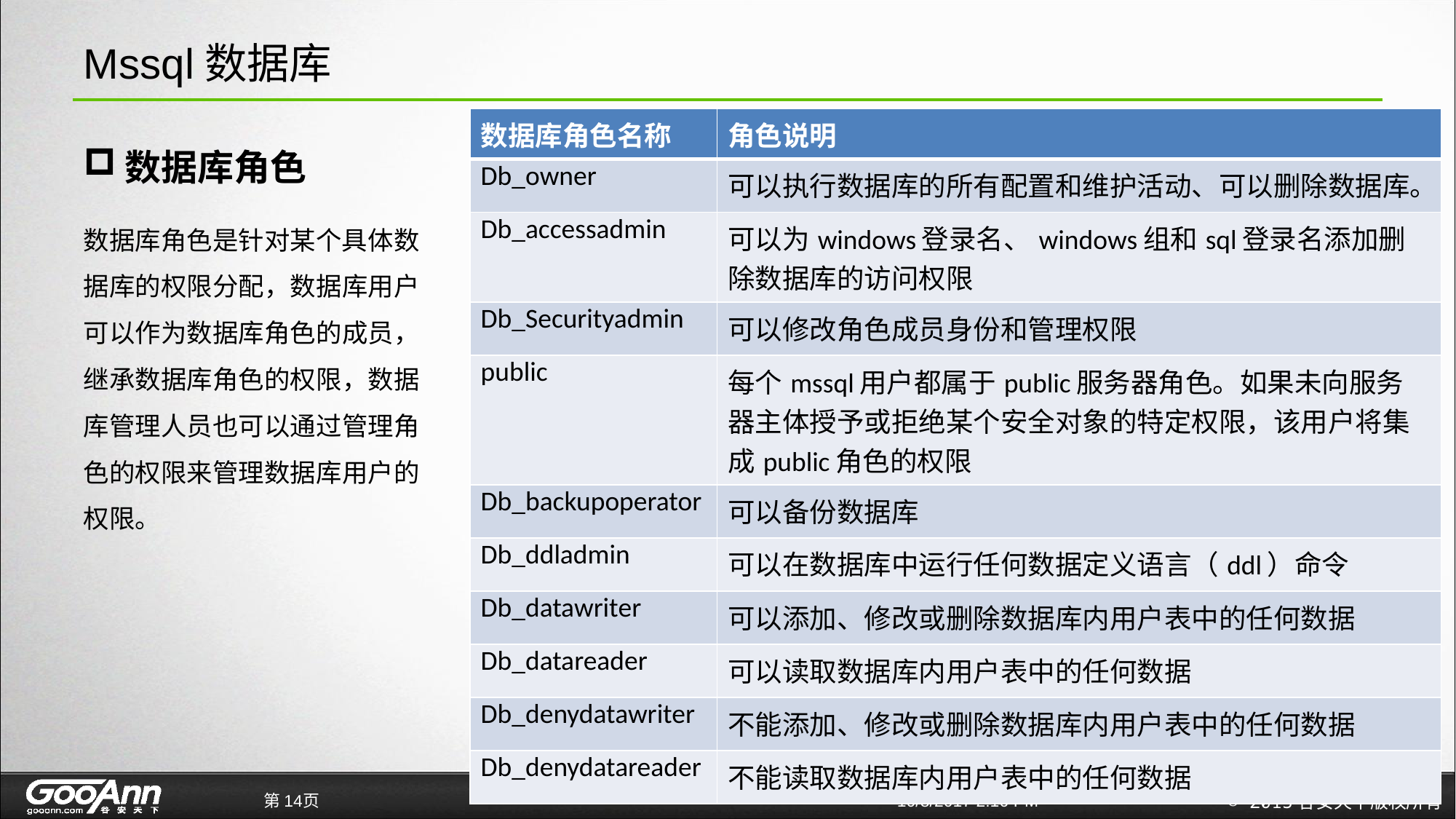

# Mssql数据库
| 数据库角色名称 | 角色说明 |
| --- | --- |
| Db\_owner | 可以执行数据库的所有配置和维护活动、可以删除数据库。 |
| Db\_accessadmin | 可以为windows登录名、windows组和sql登录名添加删除数据库的访问权限 |
| Db\_Securityadmin | 可以修改角色成员身份和管理权限 |
| public | 每个mssql用户都属于public服务器角色。如果未向服务器主体授予或拒绝某个安全对象的特定权限，该用户将集成public角色的权限 |
| Db\_backupoperator | 可以备份数据库 |
| Db\_ddladmin | 可以在数据库中运行任何数据定义语言（ddl）命令 |
| Db\_datawriter | 可以添加、修改或删除数据库内用户表中的任何数据 |
| Db\_datareader | 可以读取数据库内用户表中的任何数据 |
| Db\_denydatawriter | 不能添加、修改或删除数据库内用户表中的任何数据 |
| Db\_denydatareader | 不能读取数据库内用户表中的任何数据 |
数据库角色
数据库角色是针对某个具体数据库的权限分配，数据库用户可以作为数据库角色的成员，继承数据库角色的权限，数据库管理人员也可以通过管理角色的权限来管理数据库用户的权限。